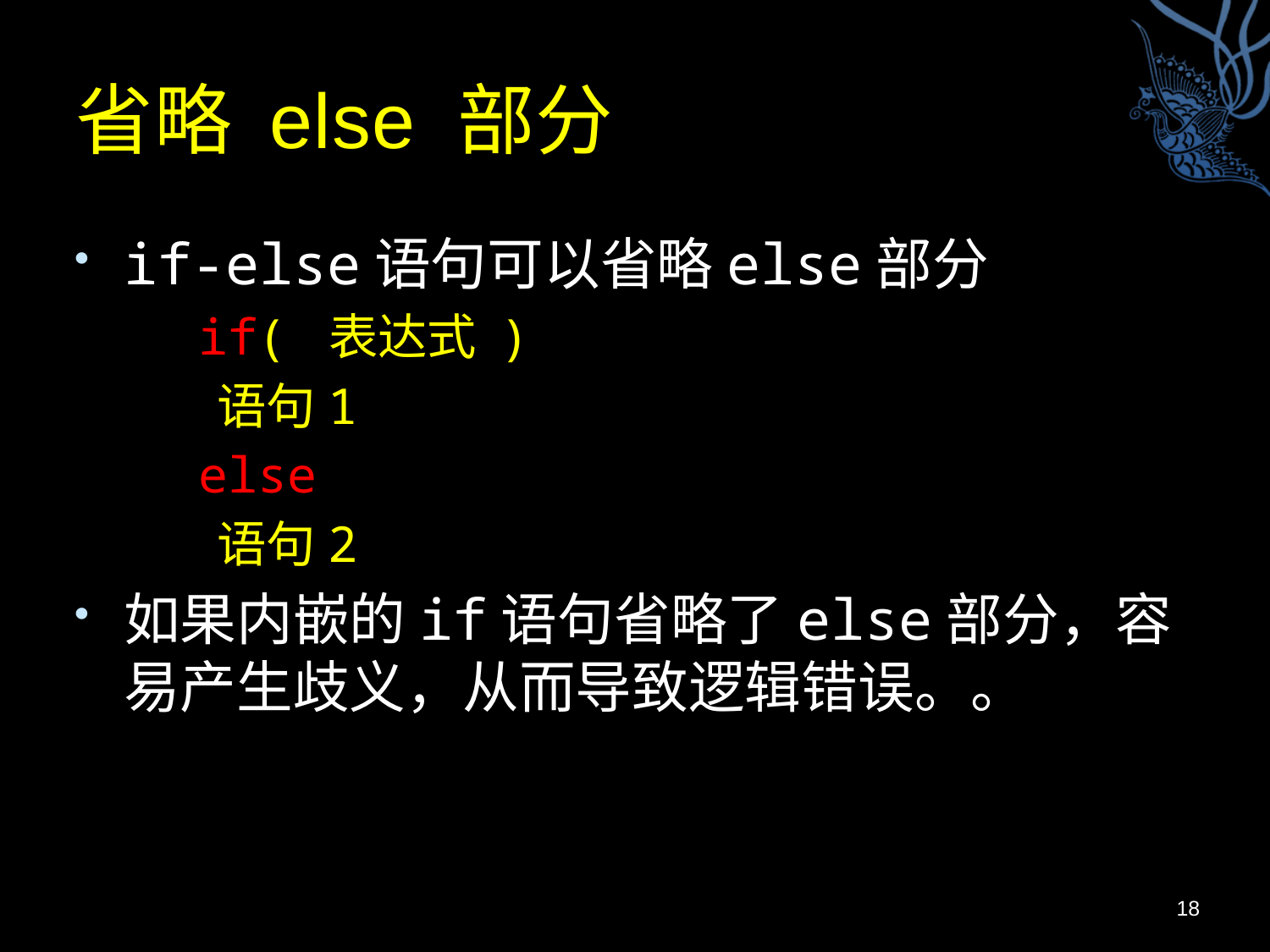

# 省略 else 部分
if-else语句可以省略else部分
  if( 表达式 )
      语句1
  else
      语句2
如果内嵌的if语句省略了else部分，容易产生歧义，从而导致逻辑错误。。

18